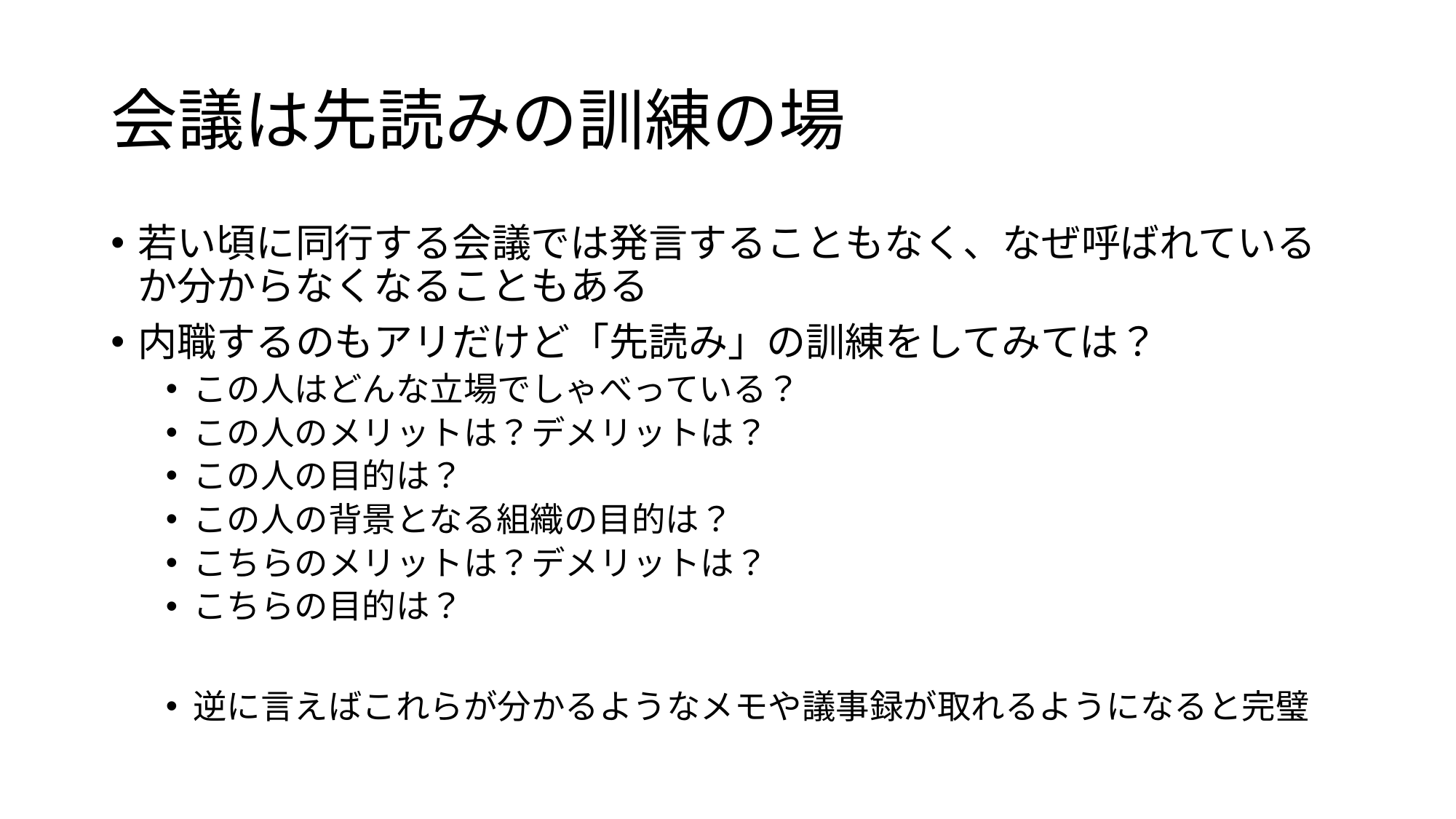

# 会議は先読みの訓練の場
若い頃に同行する会議では発言することもなく、なぜ呼ばれているか分からなくなることもある
内職するのもアリだけど「先読み」の訓練をしてみては？
この人はどんな立場でしゃべっている？
この人のメリットは？デメリットは？
この人の目的は？
この人の背景となる組織の目的は？
こちらのメリットは？デメリットは？
こちらの目的は？

逆に言えばこれらが分かるようなメモや議事録が取れるようになると完璧